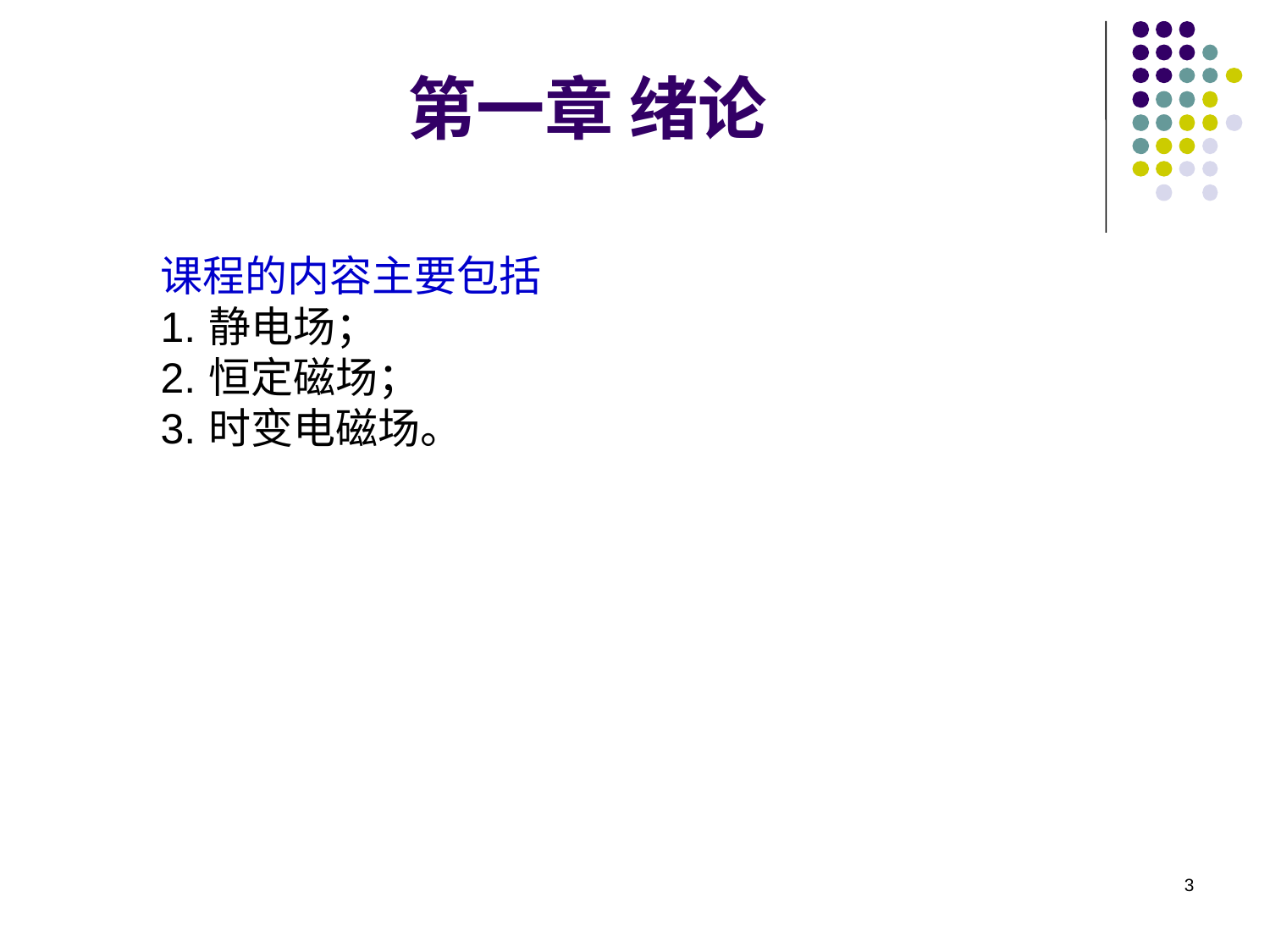

第一章 绪论
课程的内容主要包括
静电场；
恒定磁场；
时变电磁场。
3